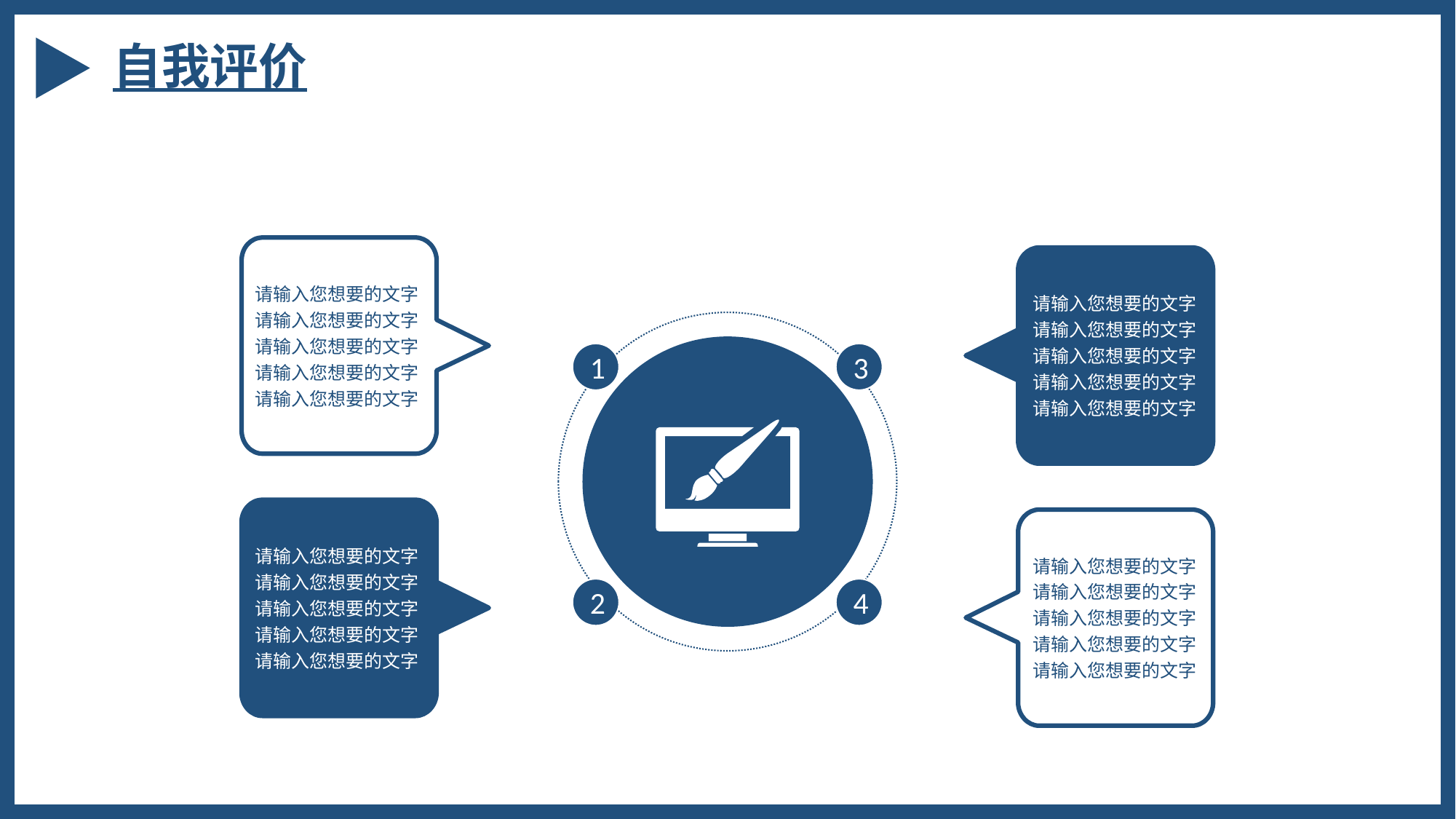

自我评价

请输入您想要的文字
请输入您想要的文字
请输入您想要的文字
请输入您想要的文字
请输入您想要的文字

请输入您想要的文字
请输入您想要的文字
请输入您想要的文字
请输入您想要的文字
请输入您想要的文字

1
3

请输入您想要的文字
请输入您想要的文字
请输入您想要的文字
请输入您想要的文字
请输入您想要的文字

请输入您想要的文字
请输入您想要的文字
请输入您想要的文字
请输入您想要的文字
请输入您想要的文字

2
4